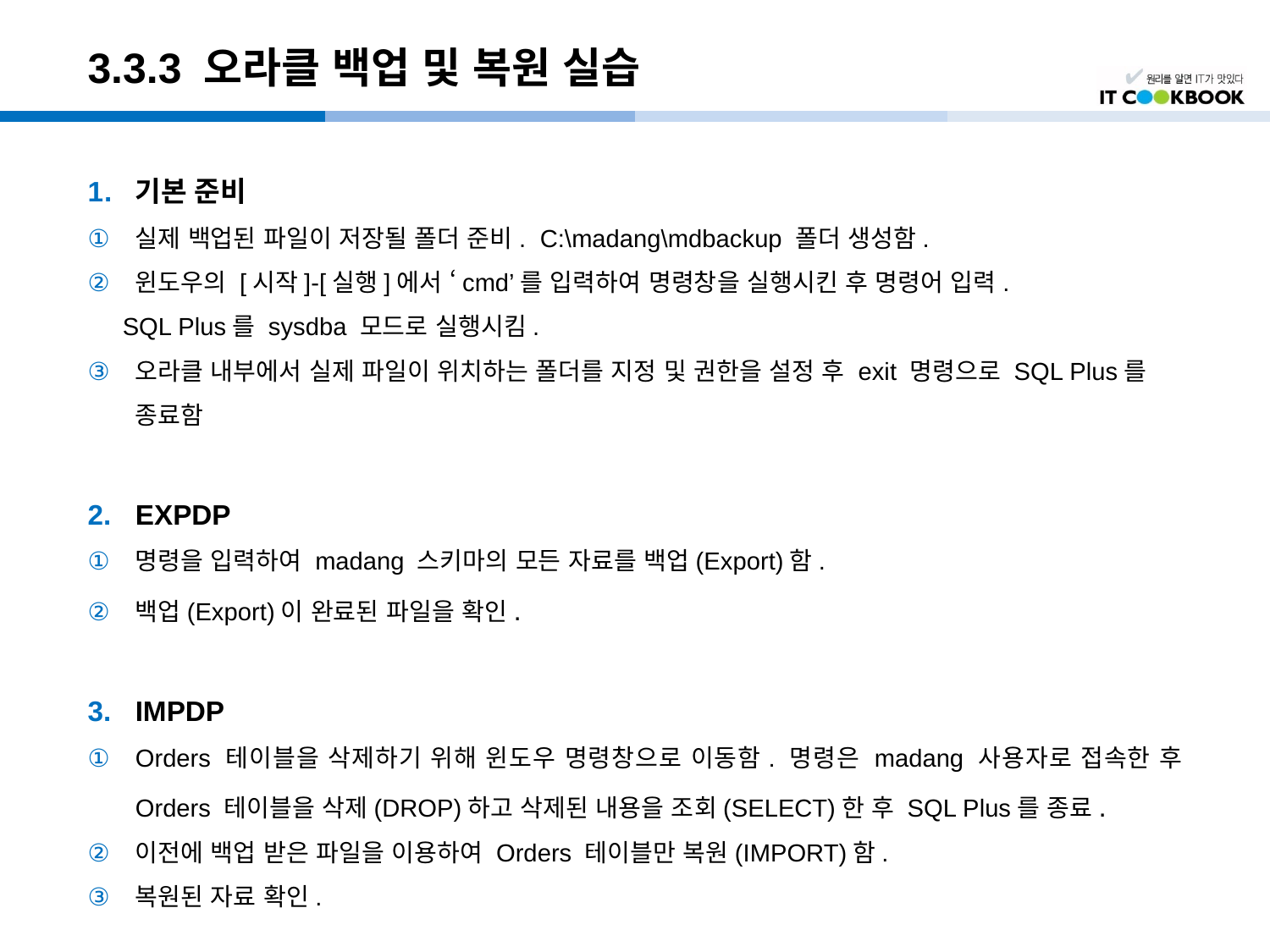

# 3.3.3 오라클 백업 및 복원 실습
기본 준비
실제 백업된 파일이 저장될 폴더 준비.  C:\madang\mdbackup 폴더 생성함.
윈도우의 [시작]-[실행]에서 ‘cmd’를 입력하여 명령창을 실행시킨 후 명령어 입력.
     SQL Plus를 sysdba 모드로 실행시킴.
오라클 내부에서 실제 파일이 위치하는 폴더를 지정 및 권한을 설정 후 exit 명령으로 SQL Plus를 종료함

EXPDP
명령을 입력하여 madang 스키마의 모든 자료를 백업(Export)함.
백업(Export)이 완료된 파일을 확인.

IMPDP
Orders 테이블을 삭제하기 위해 윈도우 명령창으로 이동함. 명령은 madang 사용자로 접속한 후 Orders 테이블을 삭제(DROP)하고 삭제된 내용을 조회(SELECT)한 후 SQL Plus를 종료.
이전에 백업 받은 파일을 이용하여 Orders 테이블만 복원(IMPORT)함.
복원된 자료 확인.